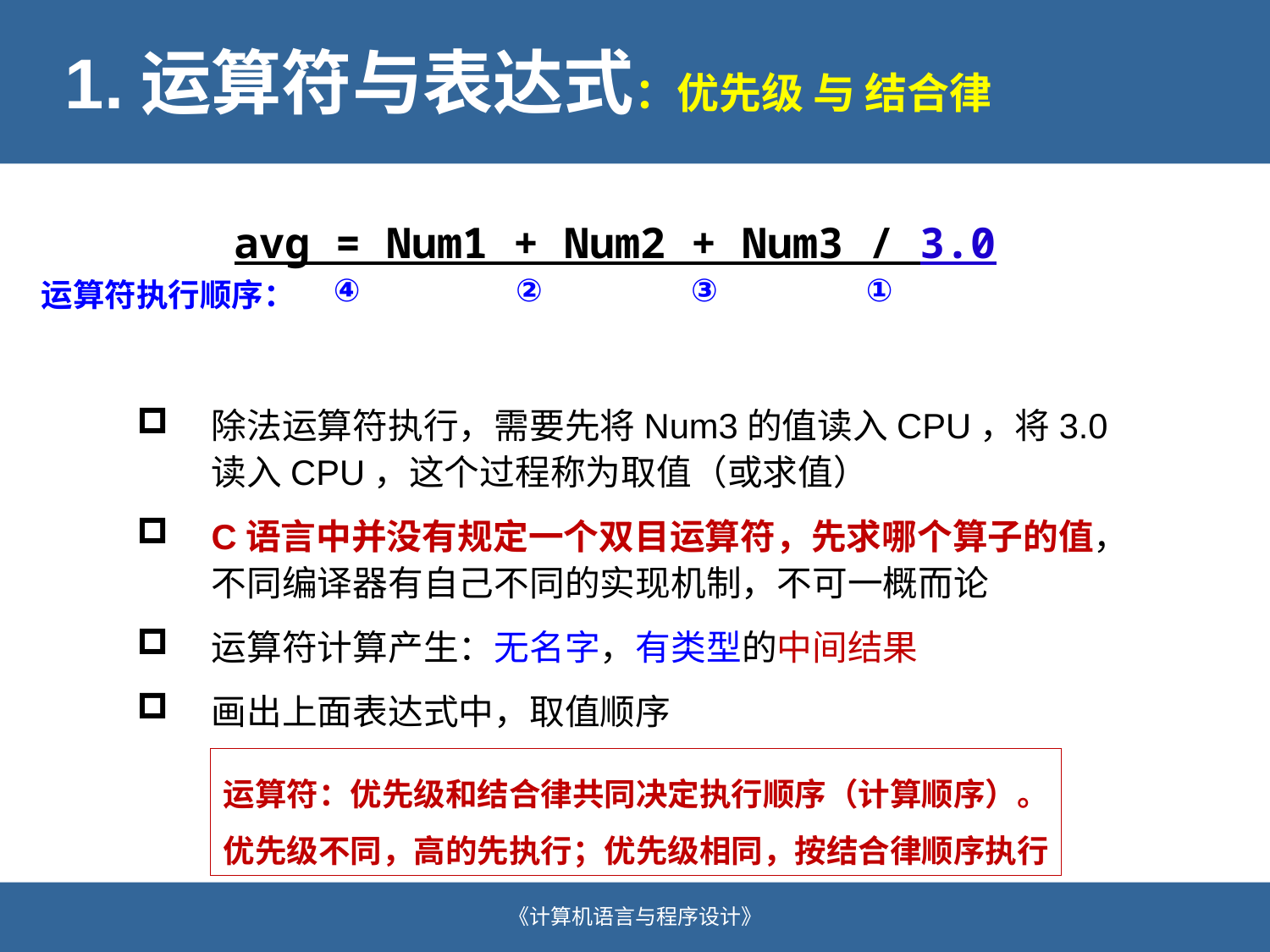

# 1.运算符与表达式：优先级 与 结合律
avg = Num1 + Num2 + Num3 / 3.0
④
②
③
①
运算符执行顺序：
除法运算符执行，需要先将Num3的值读入CPU，将3.0读入CPU，这个过程称为取值（或求值）
C语言中并没有规定一个双目运算符，先求哪个算子的值，不同编译器有自己不同的实现机制，不可一概而论
运算符计算产生：无名字，有类型的中间结果
画出上面表达式中，取值顺序
运算符：优先级和结合律共同决定执行顺序（计算顺序）。
优先级不同，高的先执行；优先级相同，按结合律顺序执行

《计算机语言与程序设计》
6